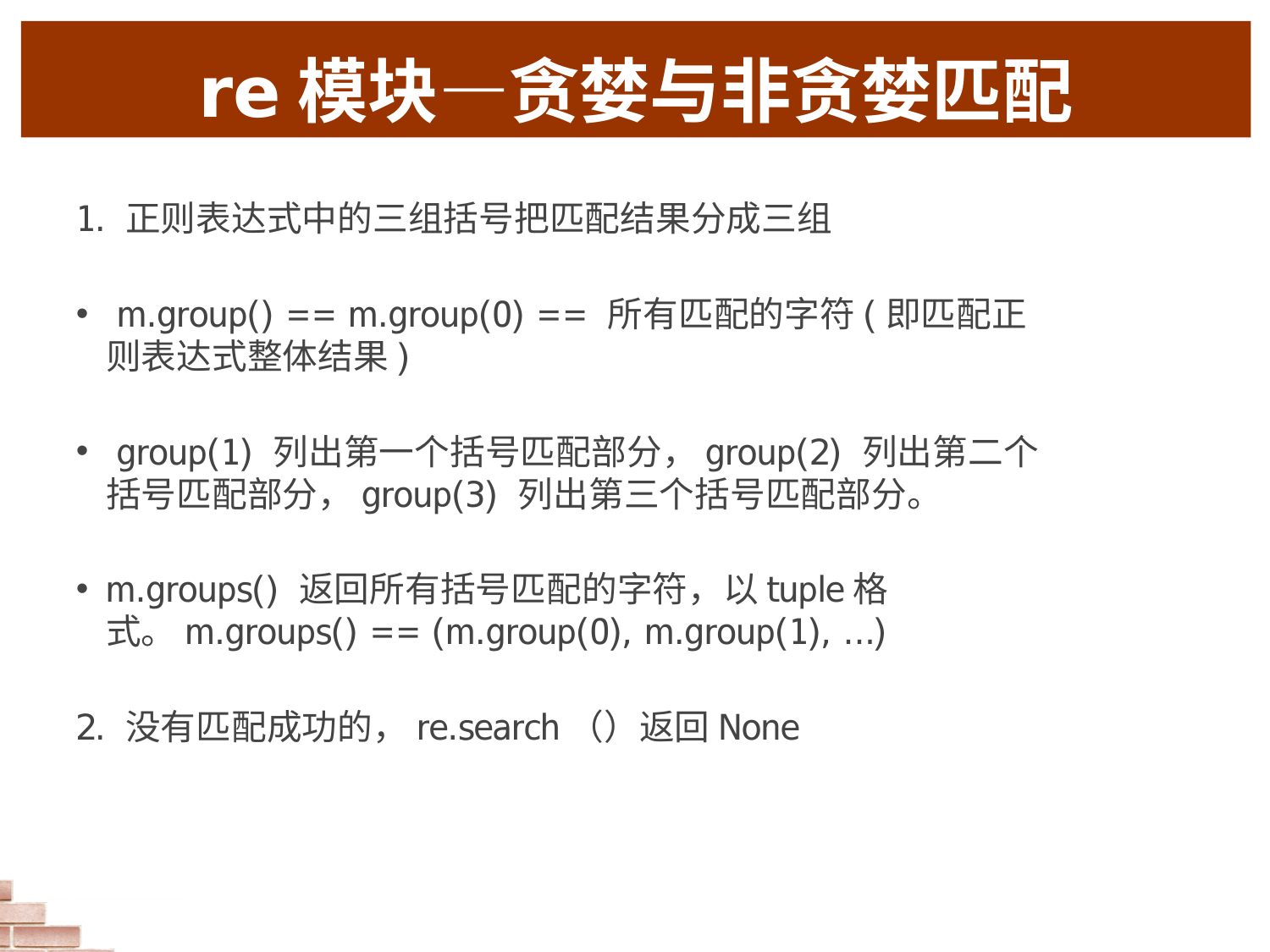

# re模块—贪婪与非贪婪匹配
1. 正则表达式中的三组括号把匹配结果分成三组
 m.group() == m.group(0) == 所有匹配的字符(即匹配正则表达式整体结果)
 group(1) 列出第一个括号匹配部分，group(2) 列出第二个括号匹配部分，group(3) 列出第三个括号匹配部分。
m.groups() 返回所有括号匹配的字符，以tuple格式。m.groups() == (m.group(0), m.group(1), ...)
2. 没有匹配成功的，re.search（）返回None